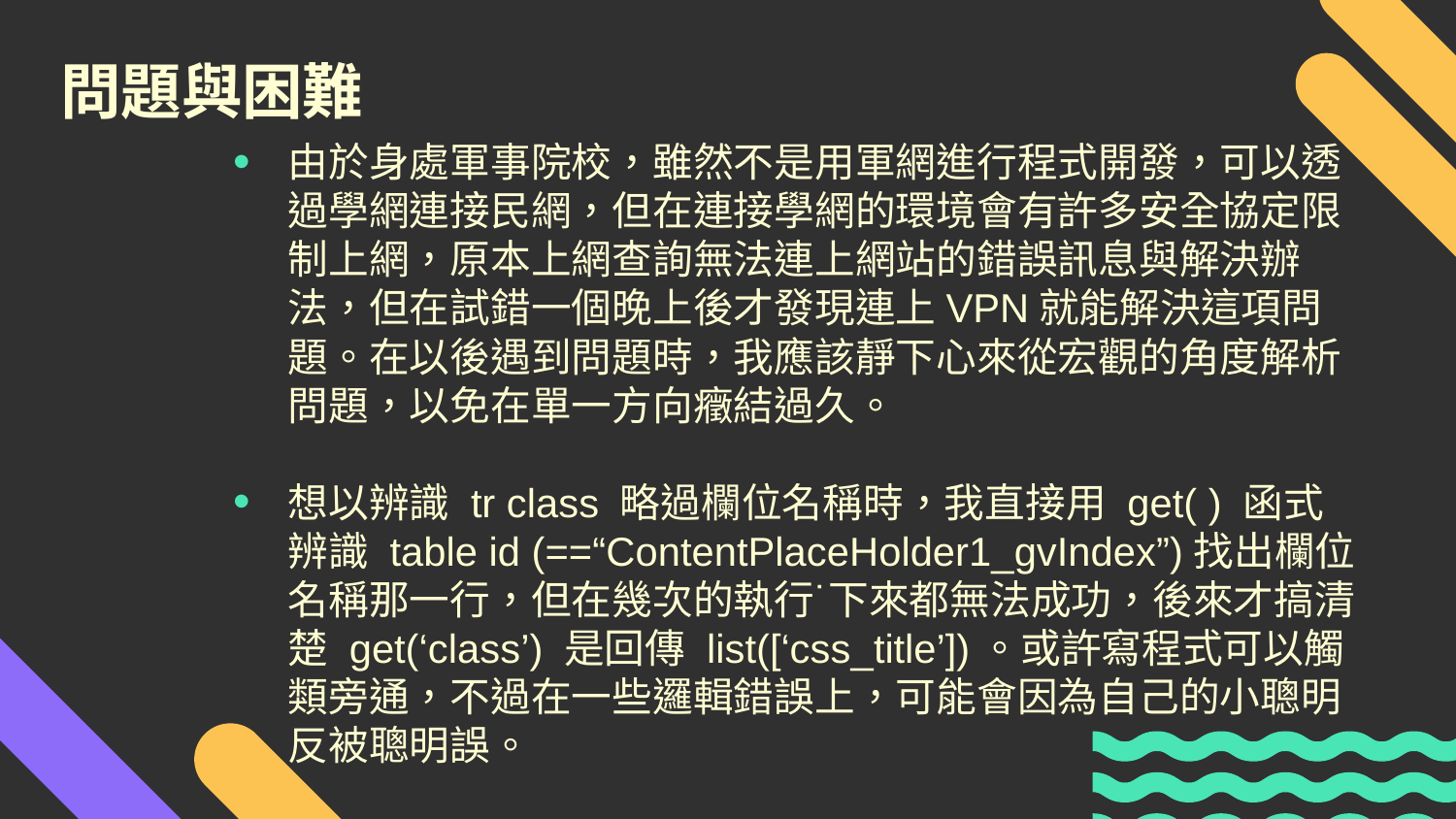

# 問題與困難
由於身處軍事院校，雖然不是用軍網進行程式開發，可以透過學網連接民網，但在連接學網的環境會有許多安全協定限制上網，原本上網查詢無法連上網站的錯誤訊息與解決辦法，但在試錯一個晚上後才發現連上VPN就能解決這項問題。在以後遇到問題時，我應該靜下心來從宏觀的角度解析問題，以免在單一方向癥結過久。

想以辨識 tr class 略過欄位名稱時，我直接用 get( ) 函式辨識 table id (==“ContentPlaceHolder1_gvIndex”)找出欄位名稱那一行，但在幾次的執行˙下來都無法成功，後來才搞清楚 get(‘class’) 是回傳 list([‘css_title’])。或許寫程式可以觸類旁通，不過在一些邏輯錯誤上，可能會因為自己的小聰明反被聰明誤。